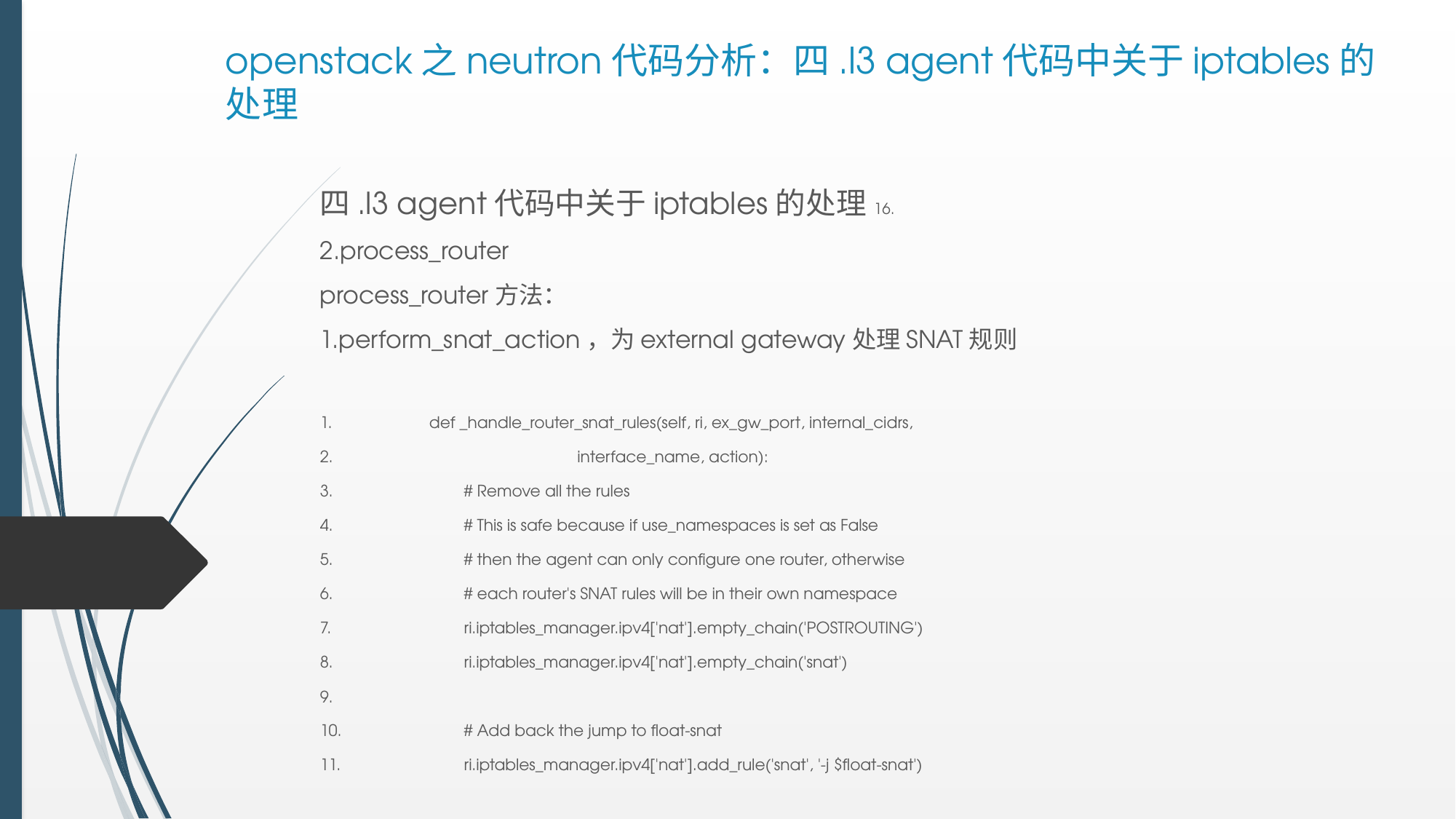

# openstack之neutron代码分析：四.l3 agent代码中关于iptables的处理
四.l3 agent代码中关于iptables的处理16.
2.process_router
process_router方法：
1.perform_snat_action，为external gateway处理SNAT规则

1.	def _handle_router_snat_rules(self, ri, ex_gw_port, internal_cidrs,
2.	                                  interface_name, action):
3.	        # Remove all the rules
4.	        # This is safe because if use_namespaces is set as False
5.	        # then the agent can only configure one router, otherwise
6.	        # each router's SNAT rules will be in their own namespace
7.	        ri.iptables_manager.ipv4['nat'].empty_chain('POSTROUTING')
8.	        ri.iptables_manager.ipv4['nat'].empty_chain('snat')
9.
10.	        # Add back the jump to float-snat
11.	        ri.iptables_manager.ipv4['nat'].add_rule('snat', '-j $float-snat')